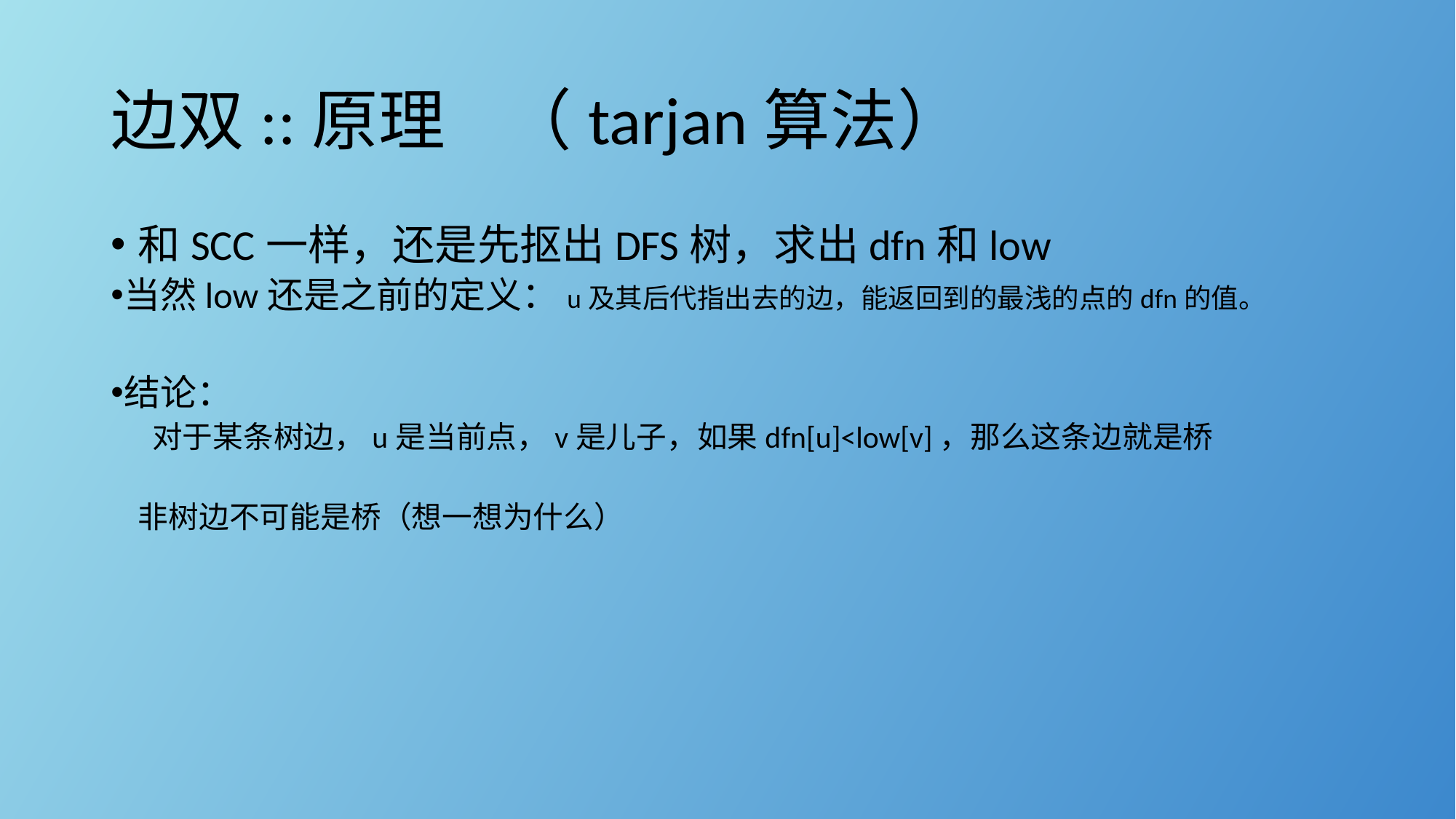

# 边双::原理    （tarjan算法）
和SCC一样，还是先抠出DFS树，求出dfn和low
当然low还是之前的定义：u及其后代指出去的边，能返回到的最浅的点的dfn的值。

结论：
 对于某条树边，u是当前点，v是儿子，如果dfn[u]<low[v]，那么这条边就是桥

非树边不可能是桥（想一想为什么）